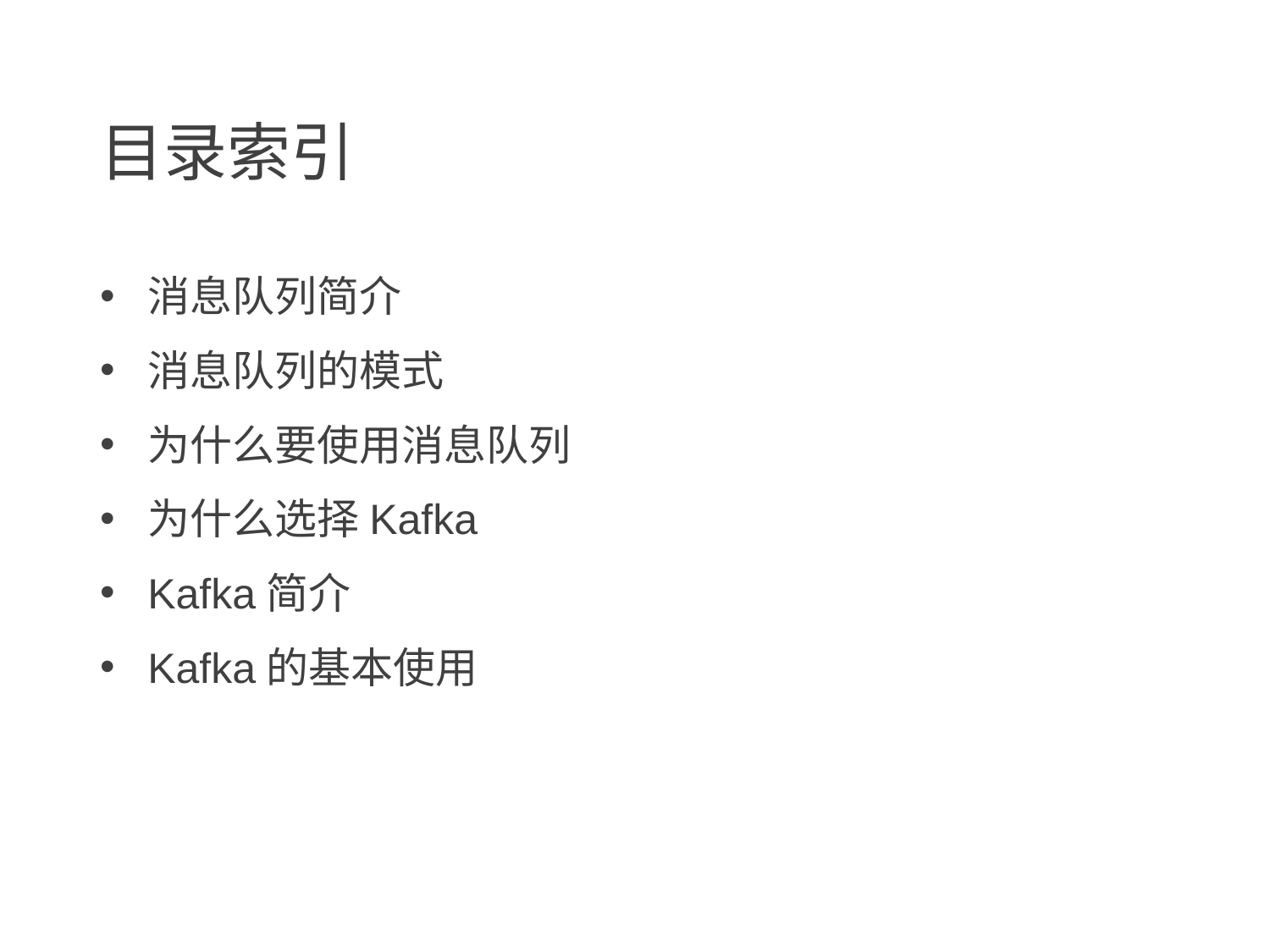

# 目录索引
消息队列简介
消息队列的模式
为什么要使用消息队列
为什么选择Kafka
Kafka简介
Kafka的基本使用